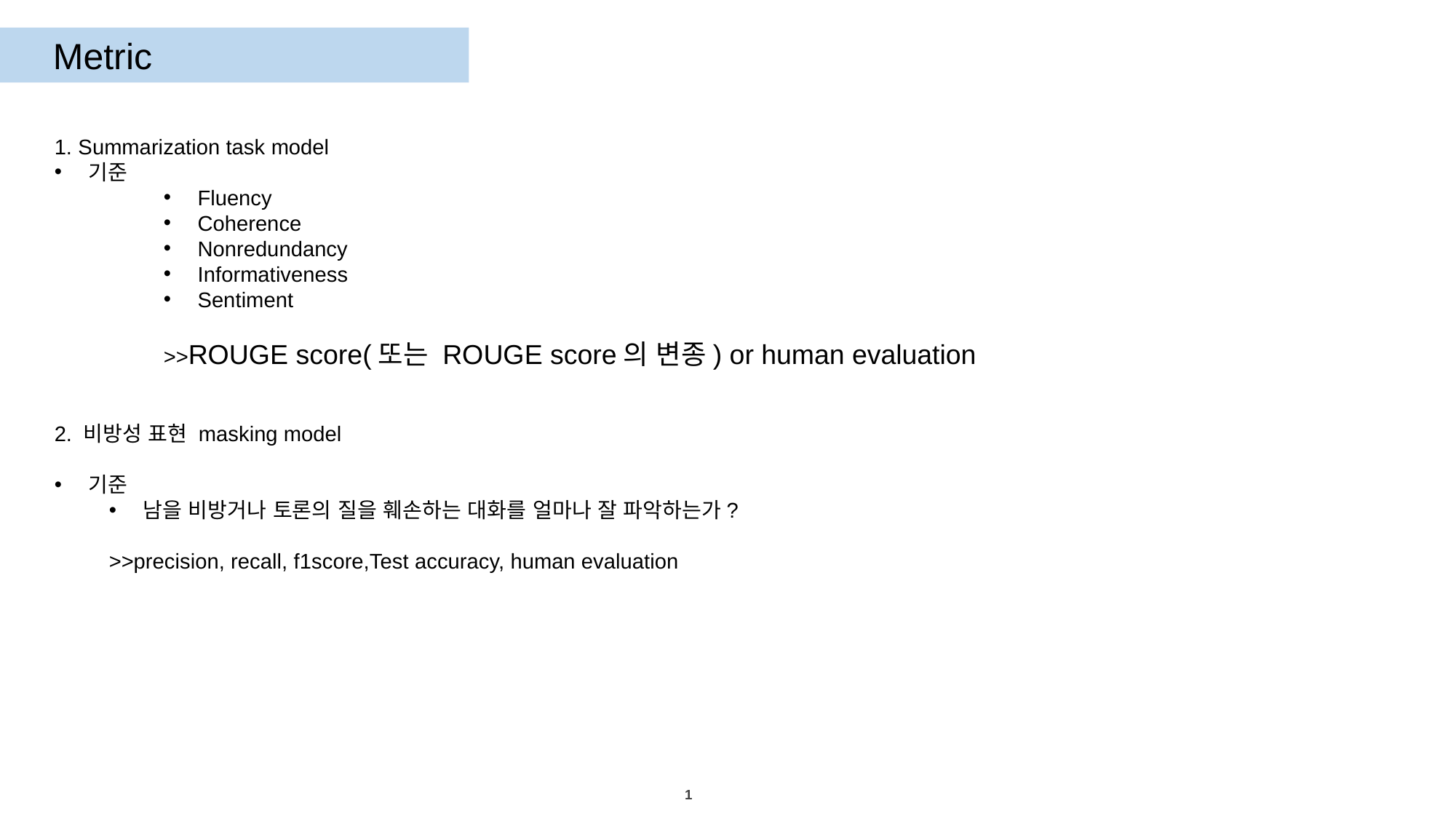

Metric
1. Summarization task model
기준
Fluency
Coherence
Nonredundancy
Informativeness
Sentiment

	>>ROUGE score(또는 ROUGE score의 변종) or human evaluation

2. 비방성 표현 masking model

기준
남을 비방거나 토론의 질을 훼손하는 대화를 얼마나 잘 파악하는가?

>>precision, recall, f1score,Test accuracy, human evaluation

1